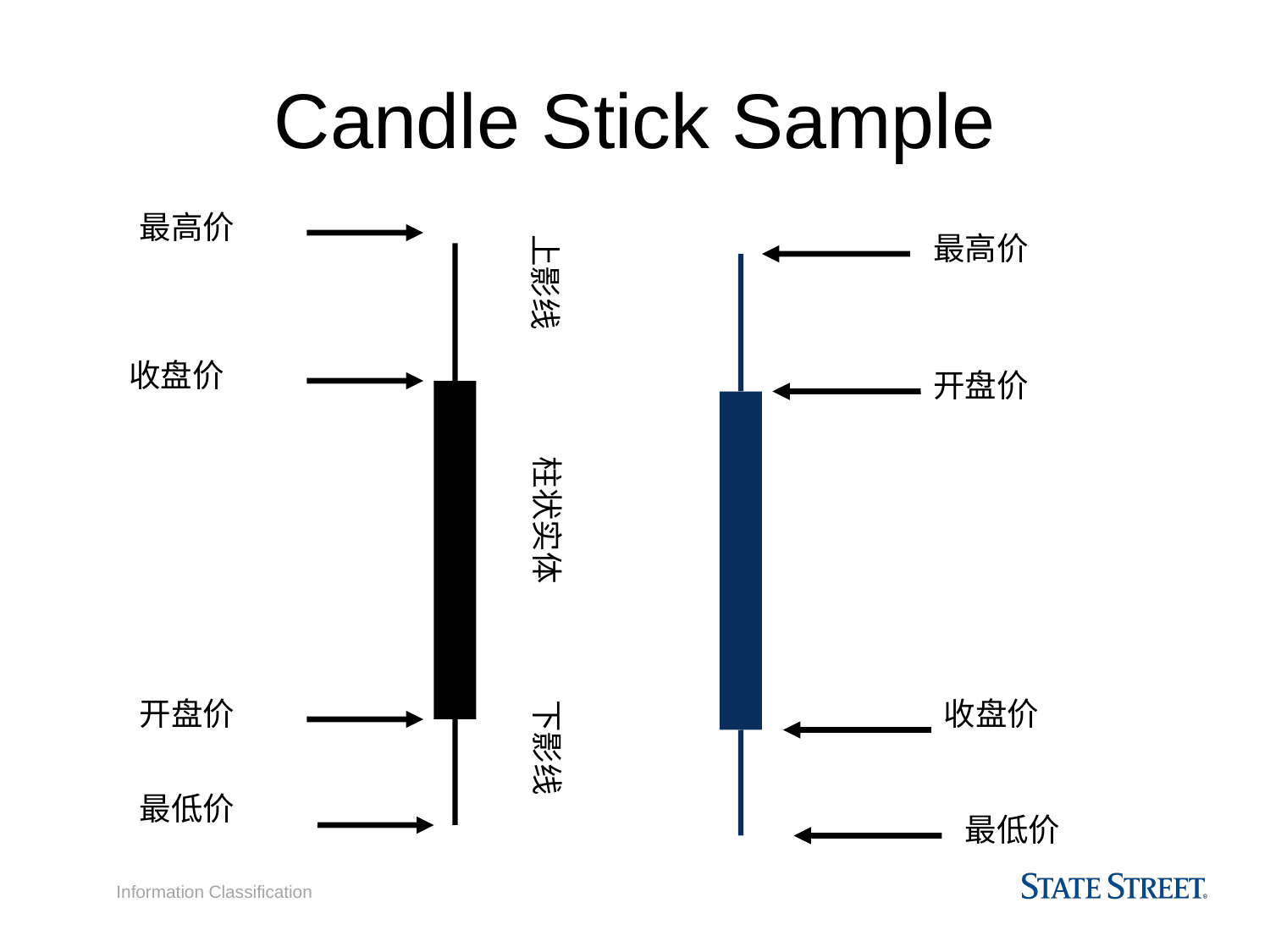

# Candle Stick Sample
最高价
上影线
最高价

收盘价
开盘价

柱状实体
开盘价
下影线
收盘价

最低价
最低价